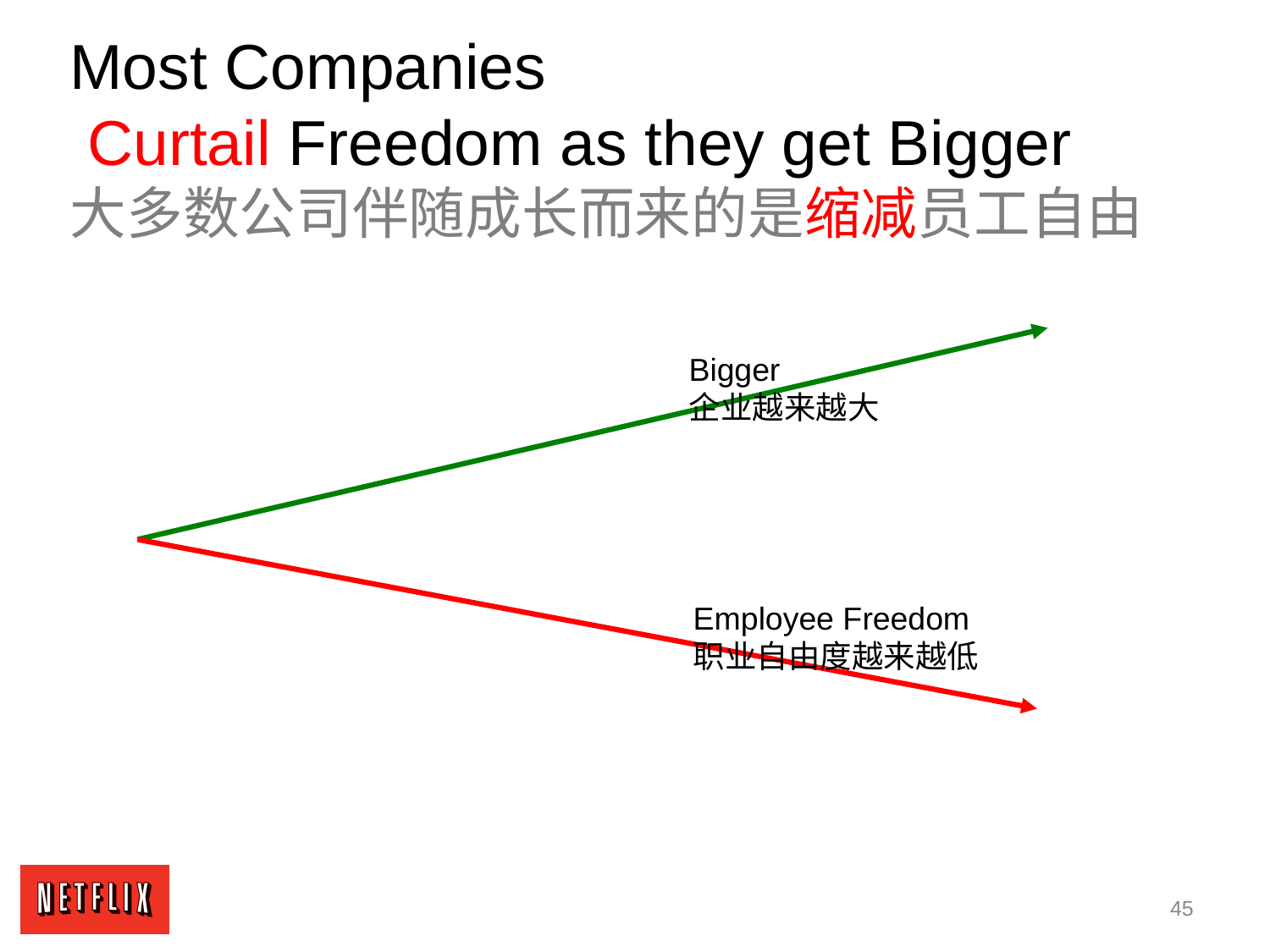

Most Companies
 Curtail Freedom as they get Bigger
大多数公司伴随成长而来的是缩减员工自由

Bigger
企业越来越大

Employee Freedom
职业自由度越来越低
45